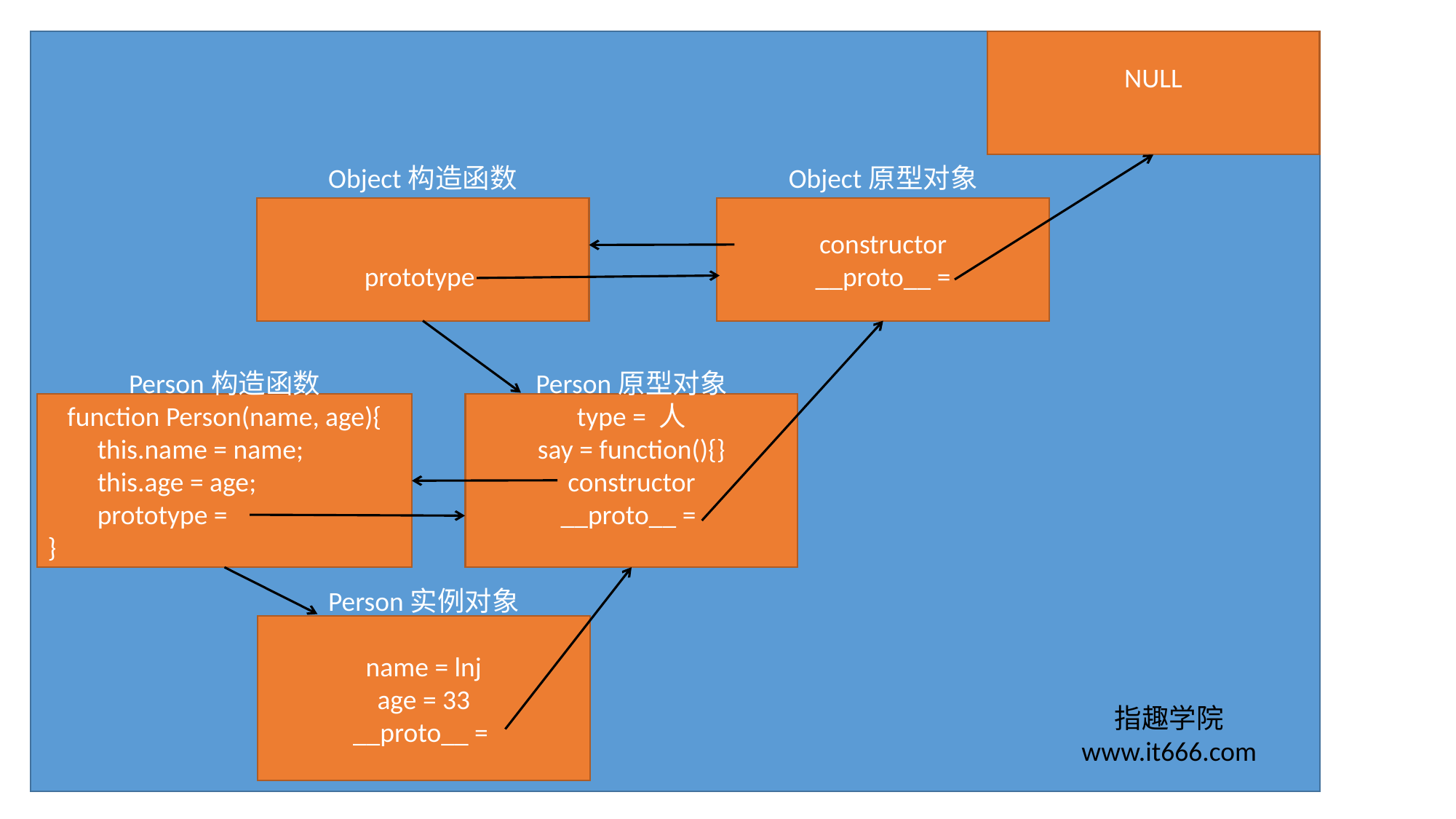

NULL

Object构造函数

prototype

Object原型对象

constructor
__proto__ =

Person构造函数
function Person(name, age){
        this.name = name;
        this.age = age;
        prototype =
}

Person原型对象
type = 人
say = function(){}
constructor
__proto__ =

Person实例对象

name = lnj
age = 33
__proto__ =

指趣学院
www.it666.com